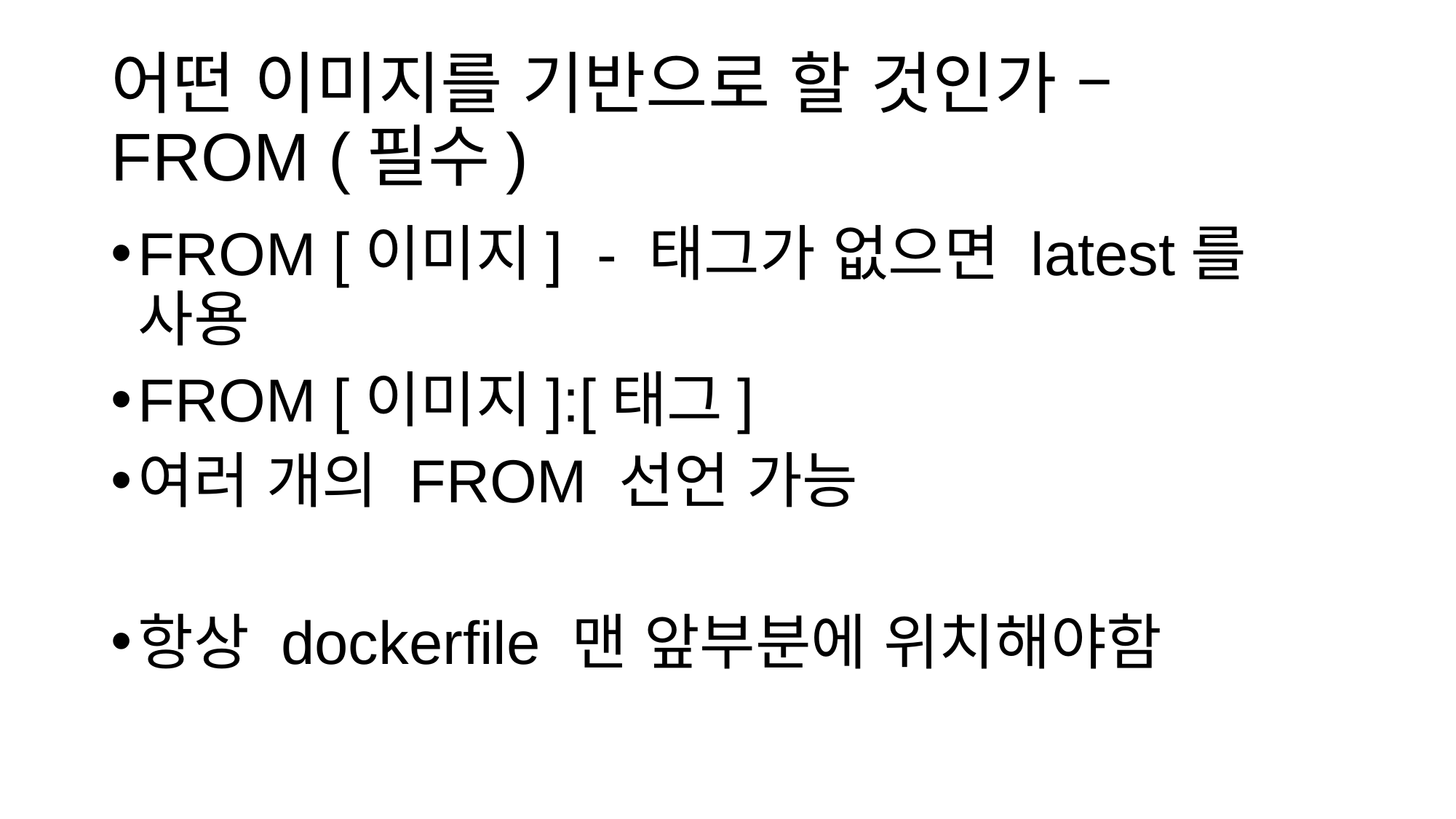

# 어떤 이미지를 기반으로 할 것인가 – FROM (필수)
FROM [이미지]  - 태그가 없으면 latest를 사용
FROM [이미지]:[태그]
여러 개의 FROM 선언 가능

항상 dockerfile 맨 앞부분에 위치해야함